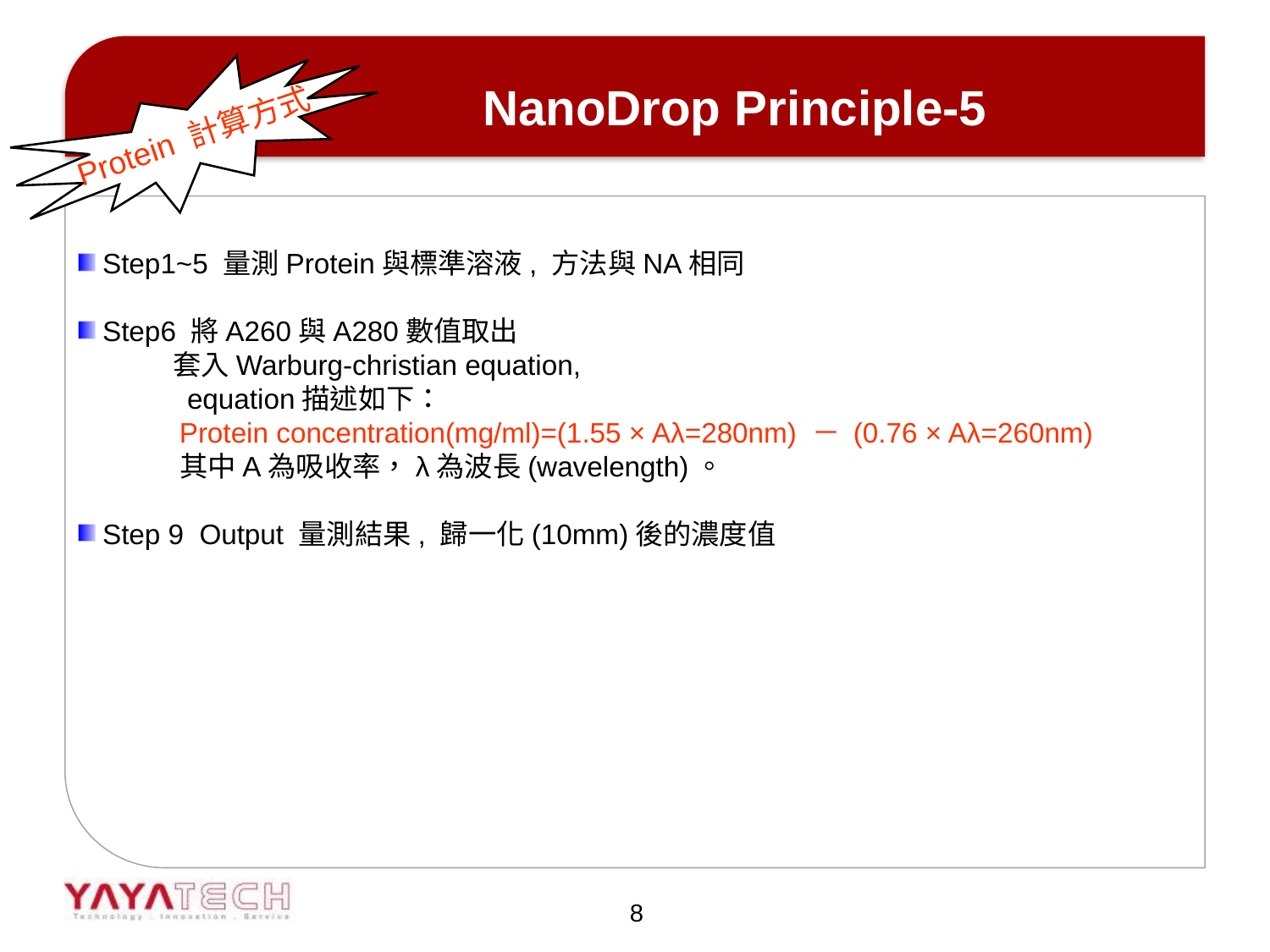

NanoDrop Principle-5
Protein 計算方式

Step1~5 量測Protein與標準溶液, 方法與NA相同

Step6 將A260與A280數值取出
              套入Warburg-christian equation,
              equation描述如下：
             Protein concentration(mg/ml)=(1.55 × Aλ=280nm) － (0.76 × Aλ=260nm)
               其中A為吸收率，λ為波長(wavelength)。

Step 9  Output 量測結果, 歸一化(10mm)後的濃度值

8